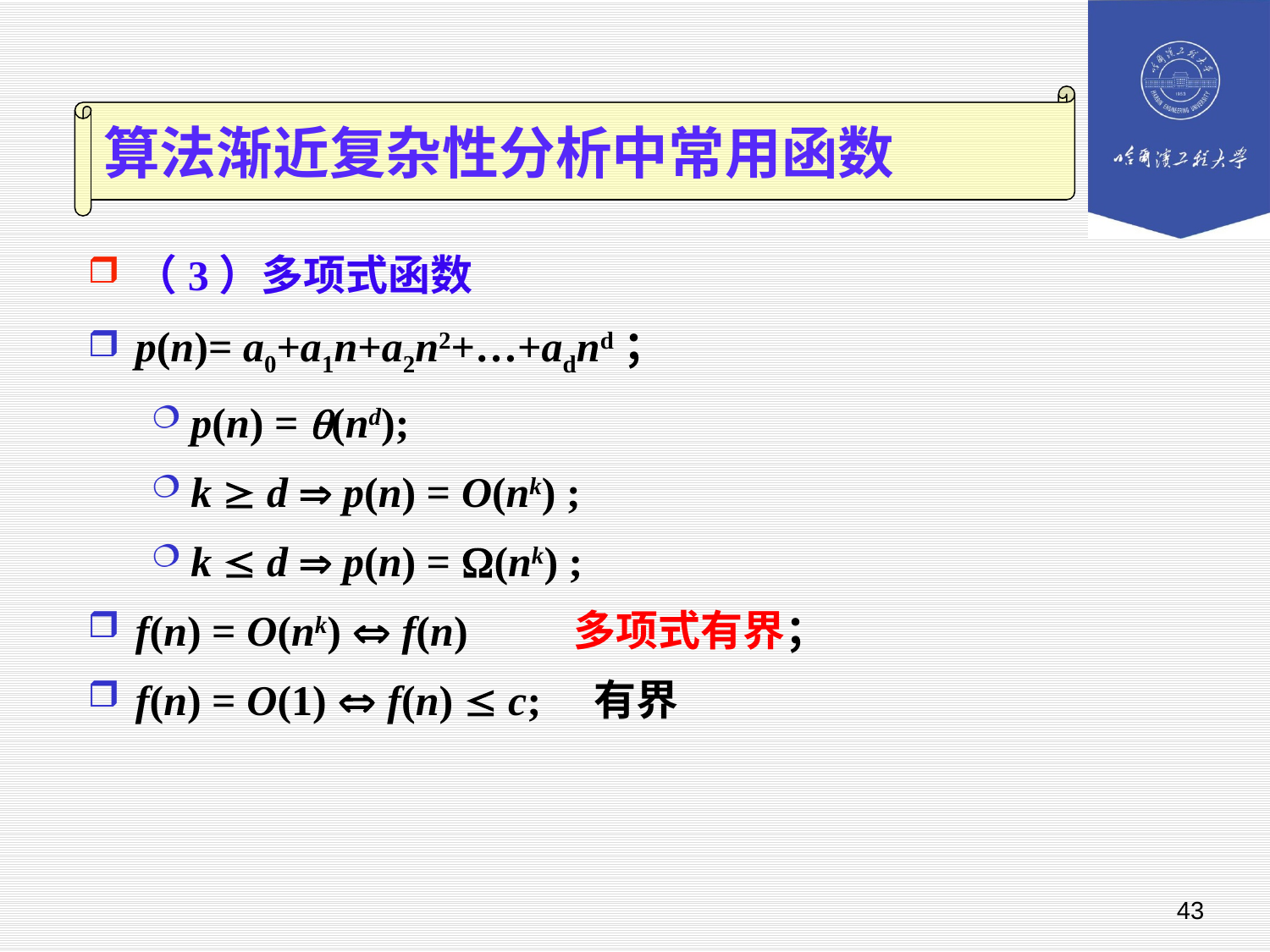

算法渐近复杂性分析中常用函数
（3）多项式函数
p(n)= a0+a1n+a2n2+…+adnd；
p(n) = θ(nd);
k ≥ d ⇒ p(n) = O(nk) ;
k ≤ d ⇒ p(n) = Ω(nk) ;
f(n) = O(nk) ⇔ f(n)         多项式有界；
f(n) = O(1) ⇔ f(n) ≤ c;    有界
43